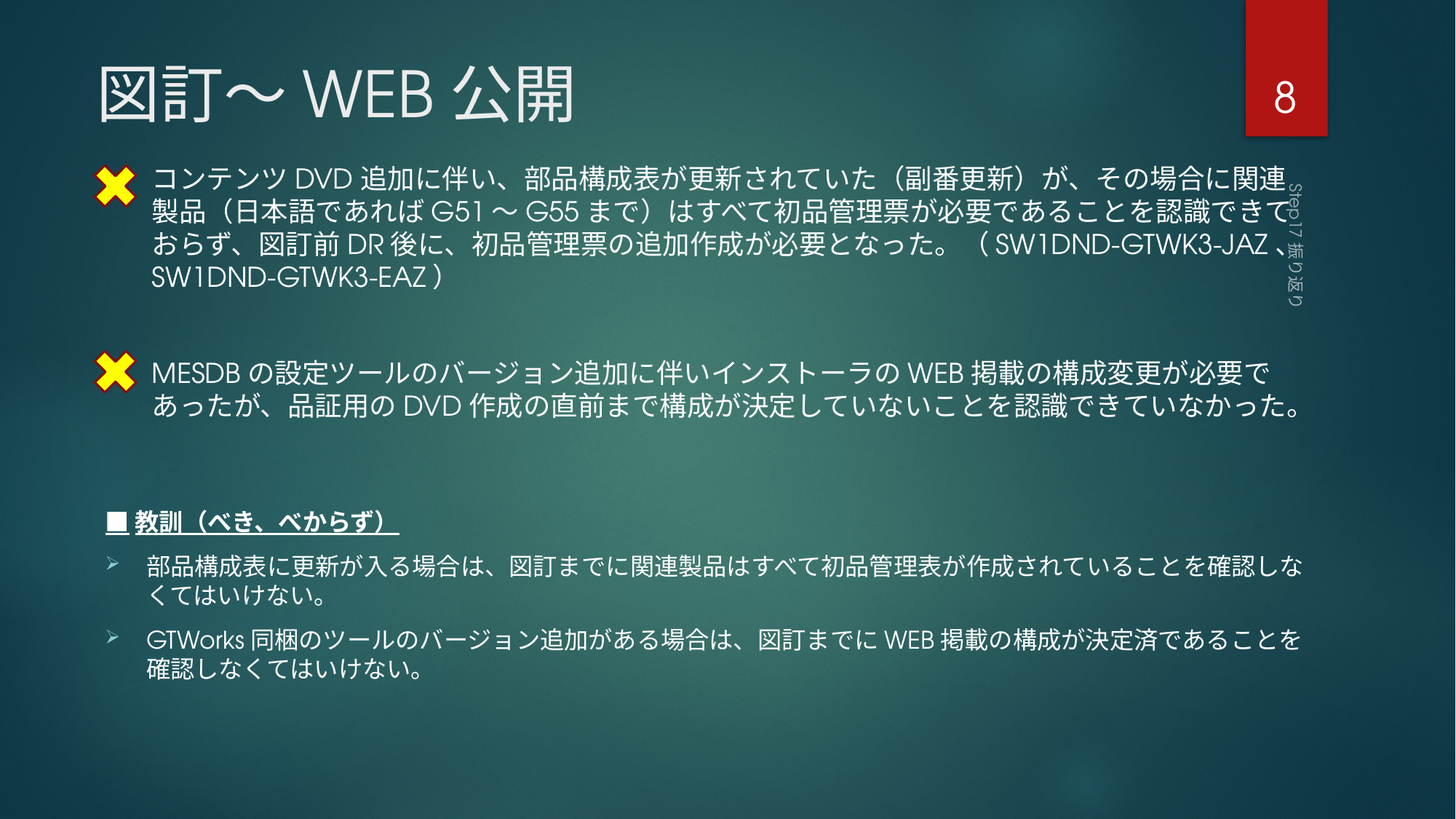

8
# 図訂～WEB公開

コンテンツDVD追加に伴い、部品構成表が更新されていた（副番更新）が、その場合に関連製品（日本語であればG51～G55まで）はすべて初品管理票が必要であることを認識できておらず、図訂前DR後に、初品管理票の追加作成が必要となった。（SW1DND-GTWK3-JAZ、SW1DND-GTWK3-EAZ）

MESDBの設定ツールのバージョン追加に伴いインストーラのWEB掲載の構成変更が必要であったが、品証用のDVD作成の直前まで構成が決定していないことを認識できていなかった。

Step17振り返り
■教訓（べき、べからず）
部品構成表に更新が入る場合は、図訂までに関連製品はすべて初品管理表が作成されていることを確認しなくてはいけない。
GTWorks同梱のツールのバージョン追加がある場合は、図訂までにWEB掲載の構成が決定済であることを確認しなくてはいけない。